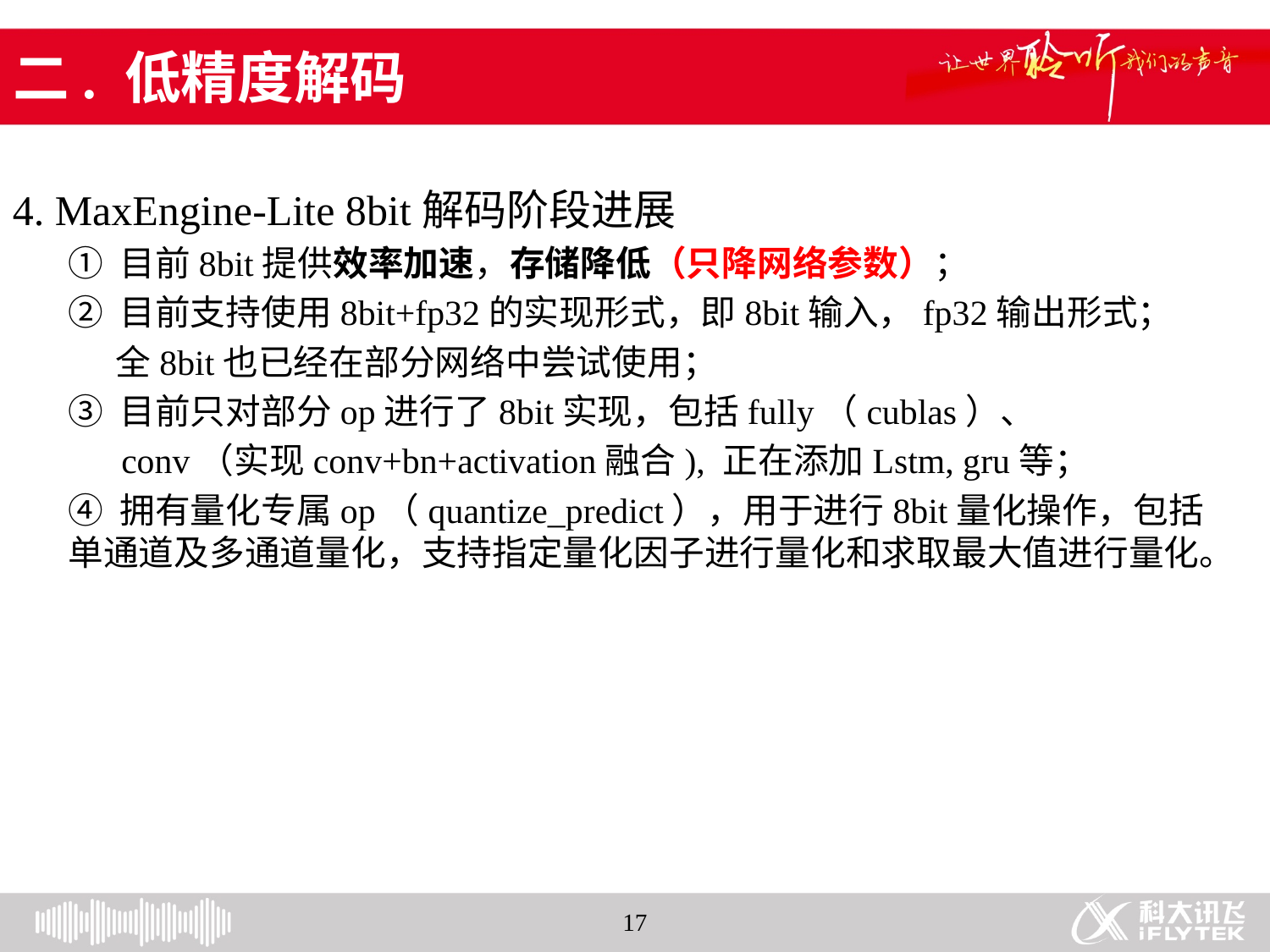

# 二. 低精度解码
4. MaxEngine-Lite 8bit解码阶段进展
① 目前8bit提供效率加速，存储降低（只降网络参数）；
② 目前支持使用8bit+fp32的实现形式，即8bit输入，fp32输出形式；
     全8bit也已经在部分网络中尝试使用；
③ 目前只对部分op进行了8bit实现，包括fully（cublas）、
      conv（实现conv+bn+activation融合), 正在添加Lstm, gru等；
④ 拥有量化专属op（quantize_predict），用于进行8bit量化操作，包括单通道及多通道量化，支持指定量化因子进行量化和求取最大值进行量化。

17